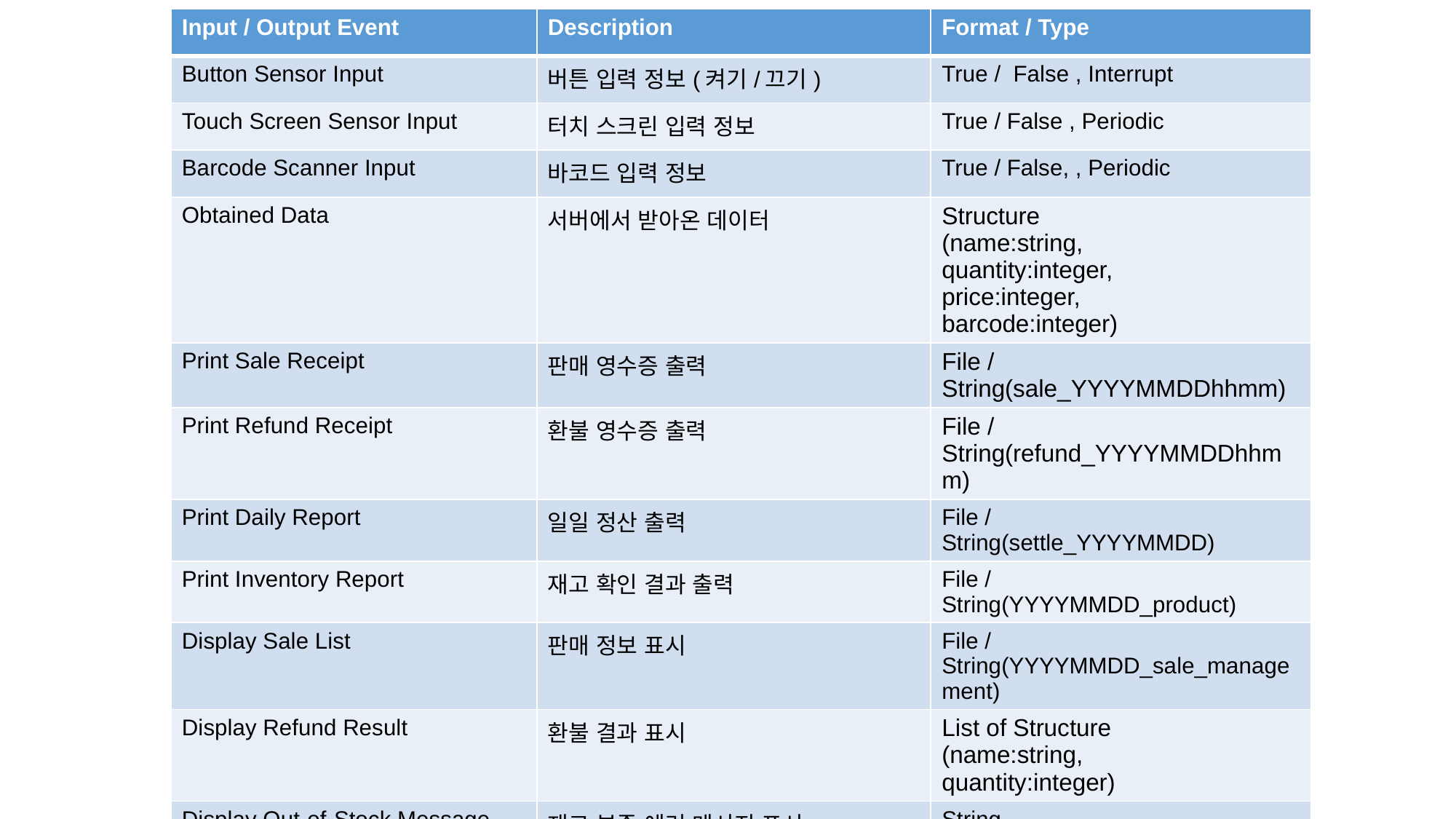

| Input / Output Event | Description | Format / Type |
| --- | --- | --- |
| Button Sensor Input | 버튼 입력 정보(켜기/끄기) | True / False , Interrupt |
| Touch Screen Sensor Input | 터치 스크린 입력 정보 | True / False , Periodic |
| Barcode Scanner Input | 바코드 입력 정보 | True / False, , Periodic |
| Obtained Data | 서버에서 받아온 데이터 | Structure (name:string, quantity:integer, price:integer, barcode:integer) |
| Print Sale Receipt | 판매 영수증 출력 | File / String(sale\_YYYYMMDDhhmm) |
| Print Refund Receipt | 환불 영수증 출력 | File / String(refund\_YYYYMMDDhhmm) |
| Print Daily Report | 일일 정산 출력 | File / String(settle\_YYYYMMDD) |
| Print Inventory Report | 재고 확인 결과 출력 | File / String(YYYYMMDD\_product) |
| Display Sale List | 판매 정보 표시 | File / String(YYYYMMDD\_sale\_management) |
| Display Refund Result | 환불 결과 표시 | List of Structure (name:string, quantity:integer) |
| Display Out-of-Stock Message | 재고 부족 에러 메시지 표시 | String |
| Display Error Message | 환불 불가 에러 메시지 표시 | String |
| Update Data | 서버로 데이터 전송 | Structure (name:string, quantity:integer), string(name of receipt) |